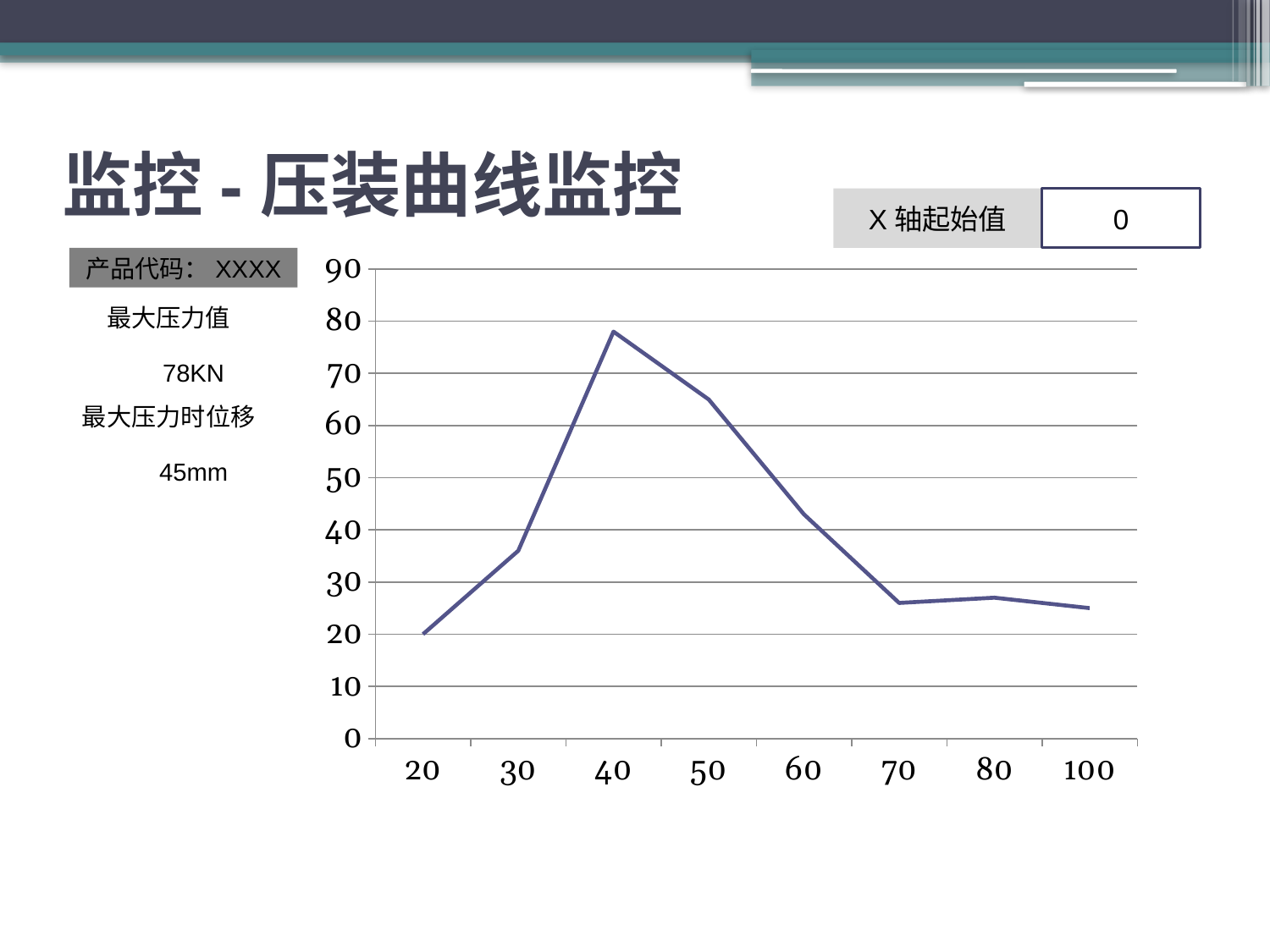

# 监控-压装曲线监控
X轴起始值
0

### Chart

| Category | 系列 1 | 系列 2 | 系列 3 |
|---|---|---|---|
| 20 | 20.0 | None | None |
| 30 | 36.0 | None | None |
| 40 | 78.0 | None | None |
| 50 | 65.0 | None | None |
| 60 | 43.0 | None | None |
| 70 | 26.0 | None | None |
| 80 | 27.0 | None | None |
| 100 | 25.0 | None | None |
产品代码：XXXX
最大压力值
78KN
最大压力时位移
45mm